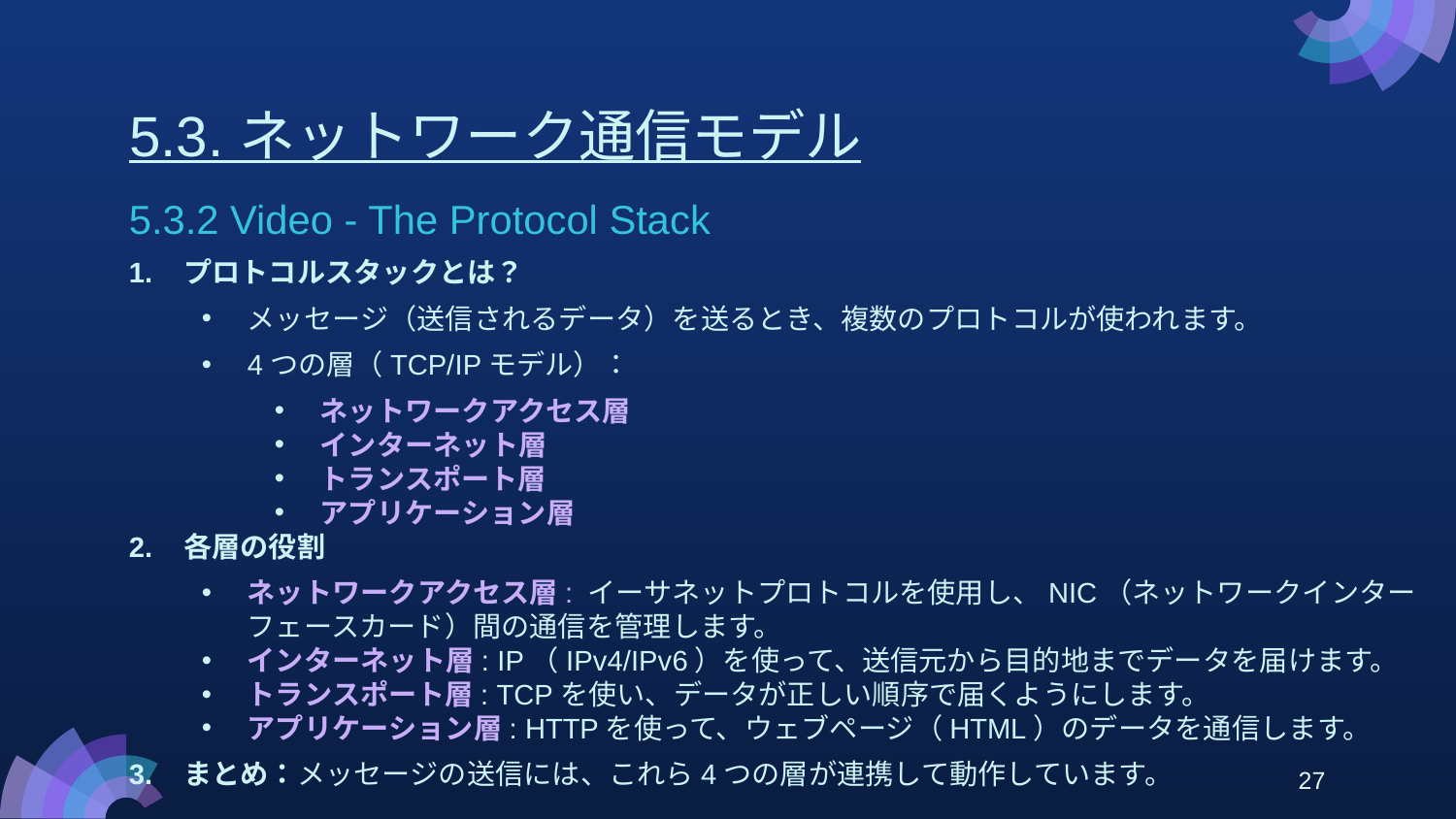

# 5.3. ネットワーク通信モデル
5.3.2 Video - The Protocol Stack
プロトコルスタックとは？
メッセージ（送信されるデータ）を送るとき、複数のプロトコルが使われます。
4つの層（TCP/IPモデル）：
ネットワークアクセス層
インターネット層
トランスポート層
アプリケーション層
各層の役割
ネットワークアクセス層: イーサネットプロトコルを使用し、NIC（ネットワークインターフェースカード）間の通信を管理します。
インターネット層: IP（IPv4/IPv6）を使って、送信元から目的地までデータを届けます。
トランスポート層: TCPを使い、データが正しい順序で届くようにします。
アプリケーション層: HTTPを使って、ウェブページ（HTML）のデータを通信します。
まとめ：メッセージの送信には、これら4つの層が連携して動作しています。
27